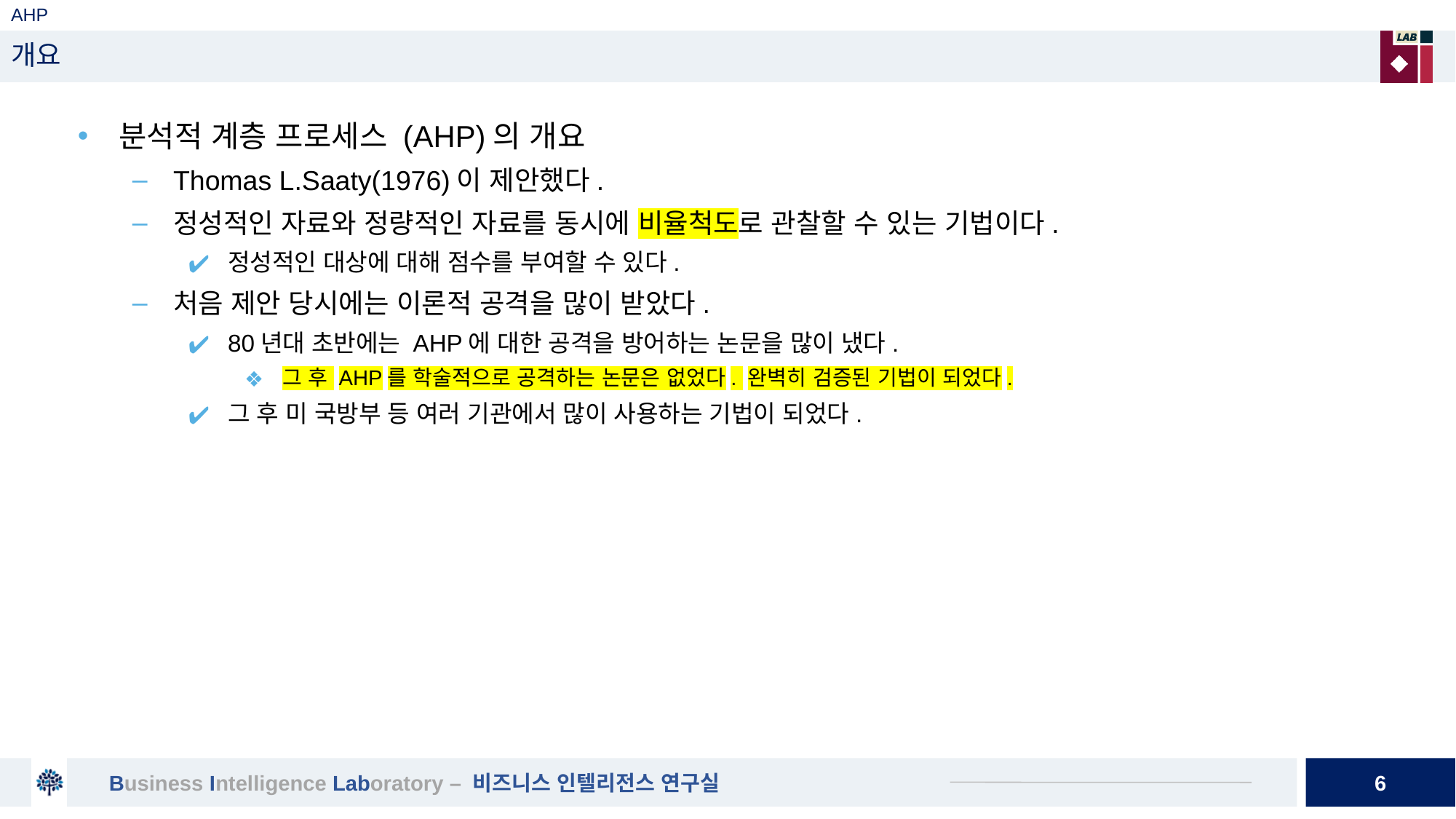

# AHP
개요
분석적 계층 프로세스 (AHP)의 개요
Thomas L.Saaty(1976)이 제안했다.
정성적인 자료와 정량적인 자료를 동시에 비율척도로 관찰할 수 있는 기법이다.
정성적인 대상에 대해 점수를 부여할 수 있다.
처음 제안 당시에는 이론적 공격을 많이 받았다.
80년대 초반에는 AHP에 대한 공격을 방어하는 논문을 많이 냈다.
그 후 AHP를 학술적으로 공격하는 논문은 없었다. 완벽히 검증된 기법이 되었다.
그 후 미 국방부 등 여러 기관에서 많이 사용하는 기법이 되었다.
6